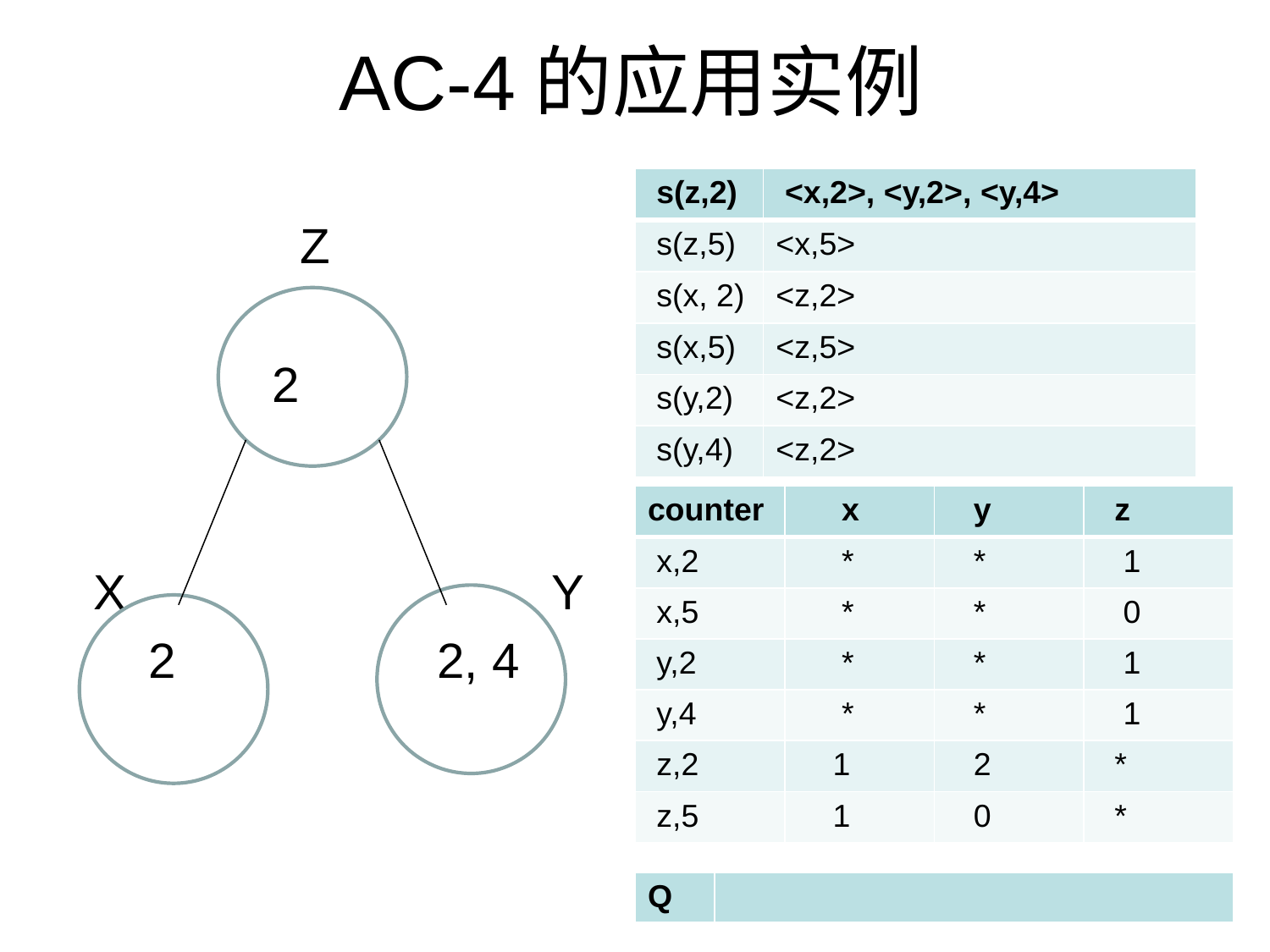

# AC-4的应用实例
| s(z,2) | <x,2>, <y,2>, <y,4> |
| --- | --- |
| s(z,5) | <x,5> |
| s(x, 2) | <z,2> |
| s(x,5) | <z,5> |
| s(y,2) | <z,2> |
| s(y,4) | <z,2> |
                  Z

                2

   X                               Y
       2                   2, 4

| counter | x | y | z |
| --- | --- | --- | --- |
| x,2 | \* | \* | 1 |
| x,5 | \* | \* | 0 |
| y,2 | \* | \* | 1 |
| y,4 | \* | \* | 1 |
| z,2 | 1 | 2 | \* |
| z,5 | 1 | 0 | \* |

| Q |  |
| --- | --- |